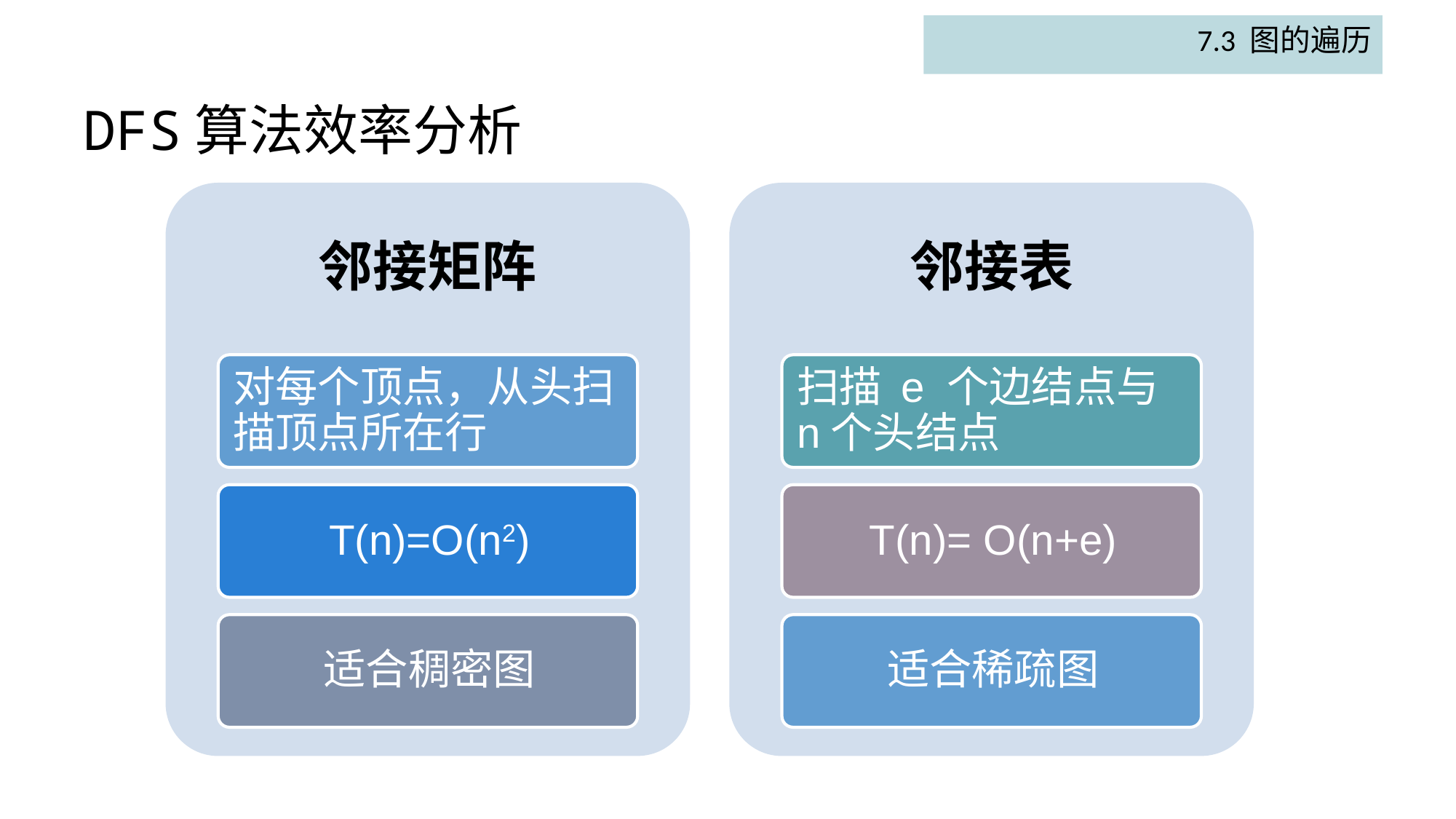

7.3 图的遍历
# DFS算法效率分析
邻接矩阵
对每个顶点，从头扫描顶点所在行
T(n)=O(n2)
适合稠密图
邻接表
扫描 e 个边结点与n个头结点
T(n)= O(n+e)
适合稀疏图